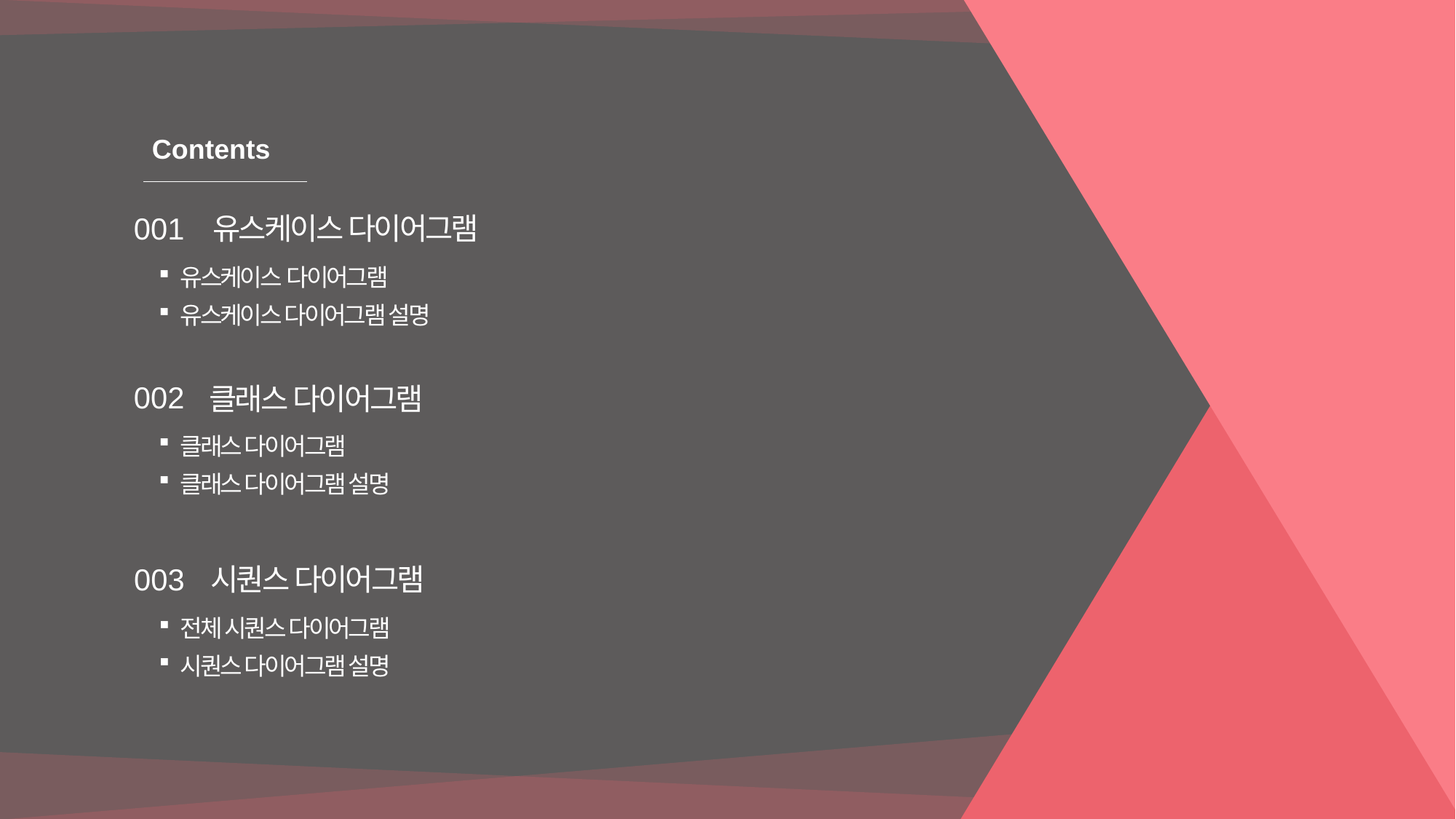

Contents
001
유스케이스 다이어그램

유스케이스 다이어그램
유스케이스 다이어그램 설명

002
클래스 다이어그램

클래스 다이어그램
클래스 다이어그램 설명

003
시퀀스 다이어그램

전체 시퀀스 다이어그램
시퀀스 다이어그램 설명